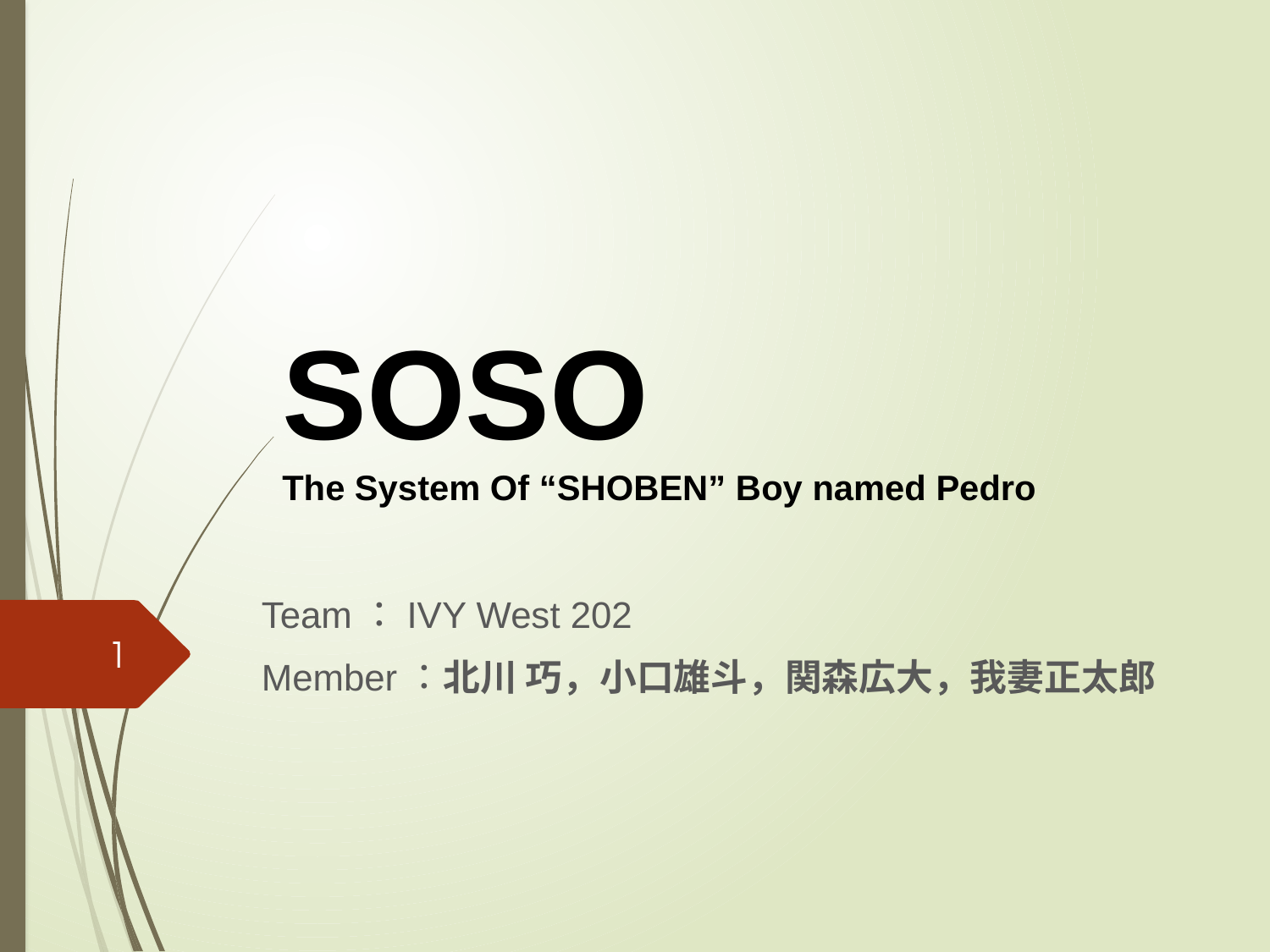

SOSO
The System Of “SHOBEN” Boy named Pedro
Team：IVY West 202
Member：北川 巧，小口雄斗，関森広大，我妻正太郎
1